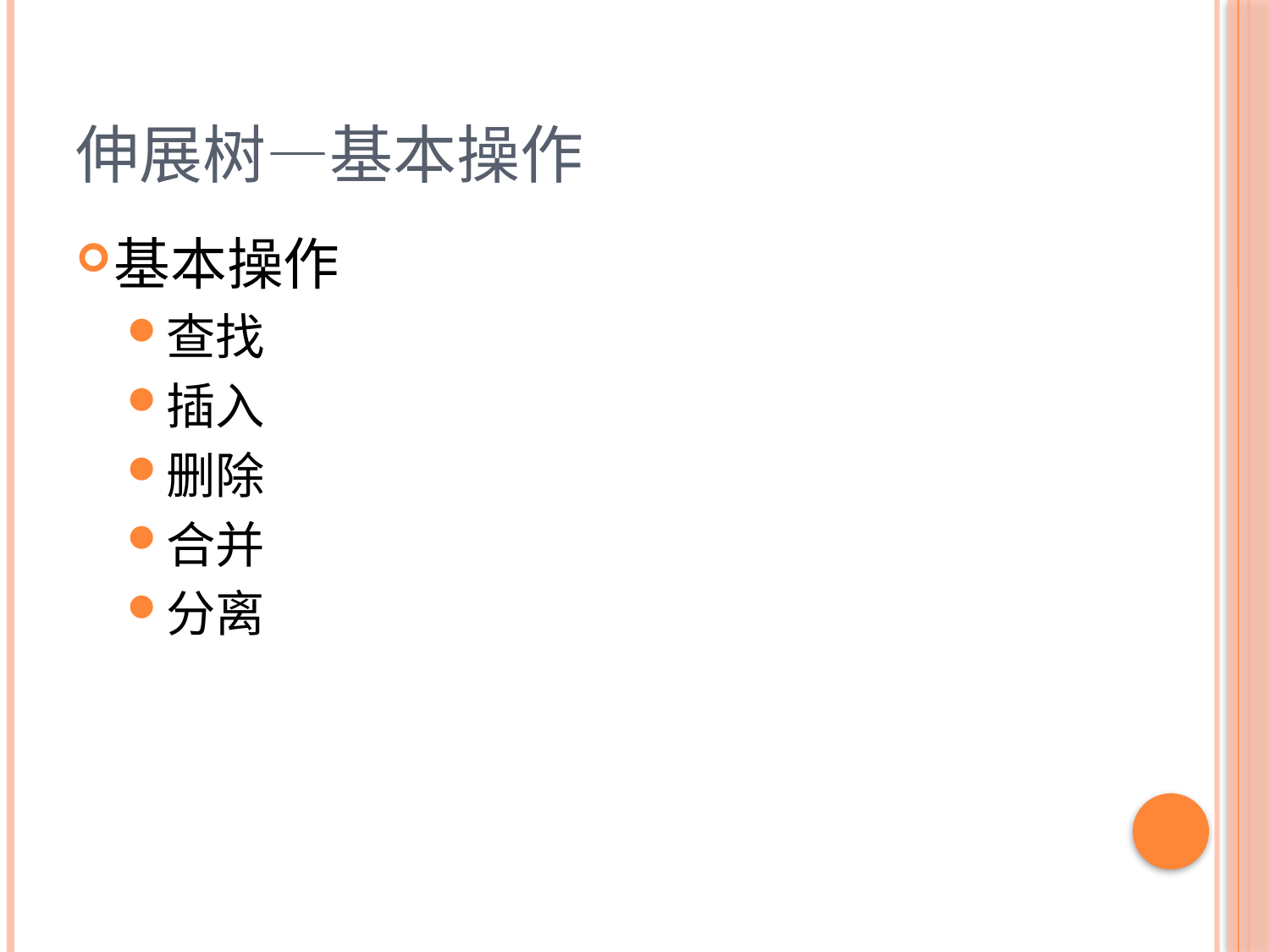

# 伸展树—基本操作
基本操作
查找
插入
删除
合并
分离